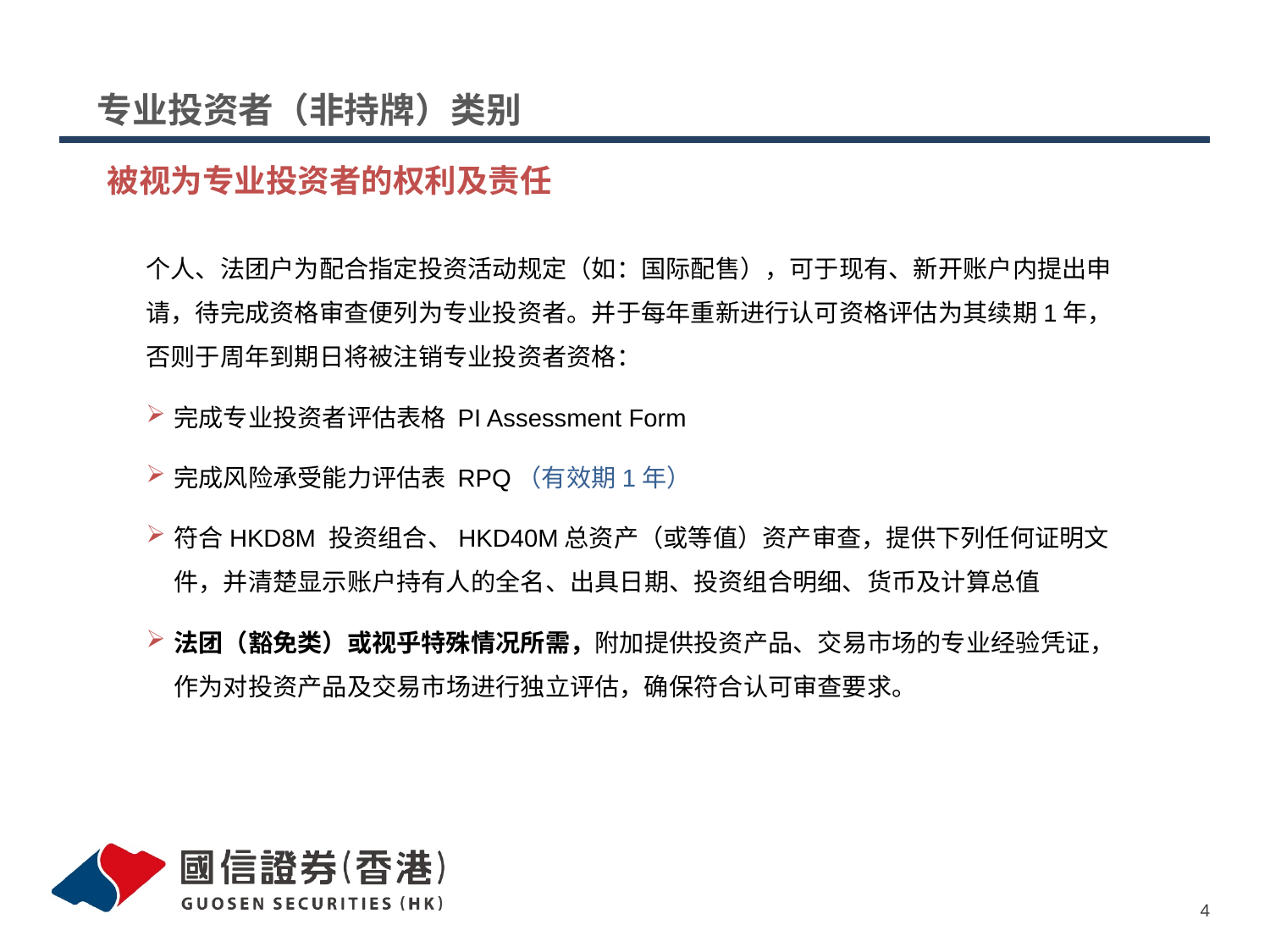

# 专业投资者（非持牌）类别
被视为专业投资者的权利及责任
个人、法团户为配合指定投资活动规定（如：国际配售），可于现有、新开账户内提出申请，待完成资格审查便列为专业投资者。并于每年重新进行认可资格评估为其续期1年，否则于周年到期日将被注销专业投资者资格：
完成专业投资者评估表格 PI Assessment Form
完成风险承受能力评估表 RPQ（有效期1年）
符合HKD8M 投资组合、HKD40M总资产（或等值）资产审查，提供下列任何证明文件，并清楚显示账户持有人的全名、出具日期、投资组合明细、货币及计算总值
法团（豁免类）或视乎特殊情况所需，附加提供投资产品、交易市场的专业经验凭证，作为对投资产品及交易市场进行独立评估，确保符合认可审查要求。